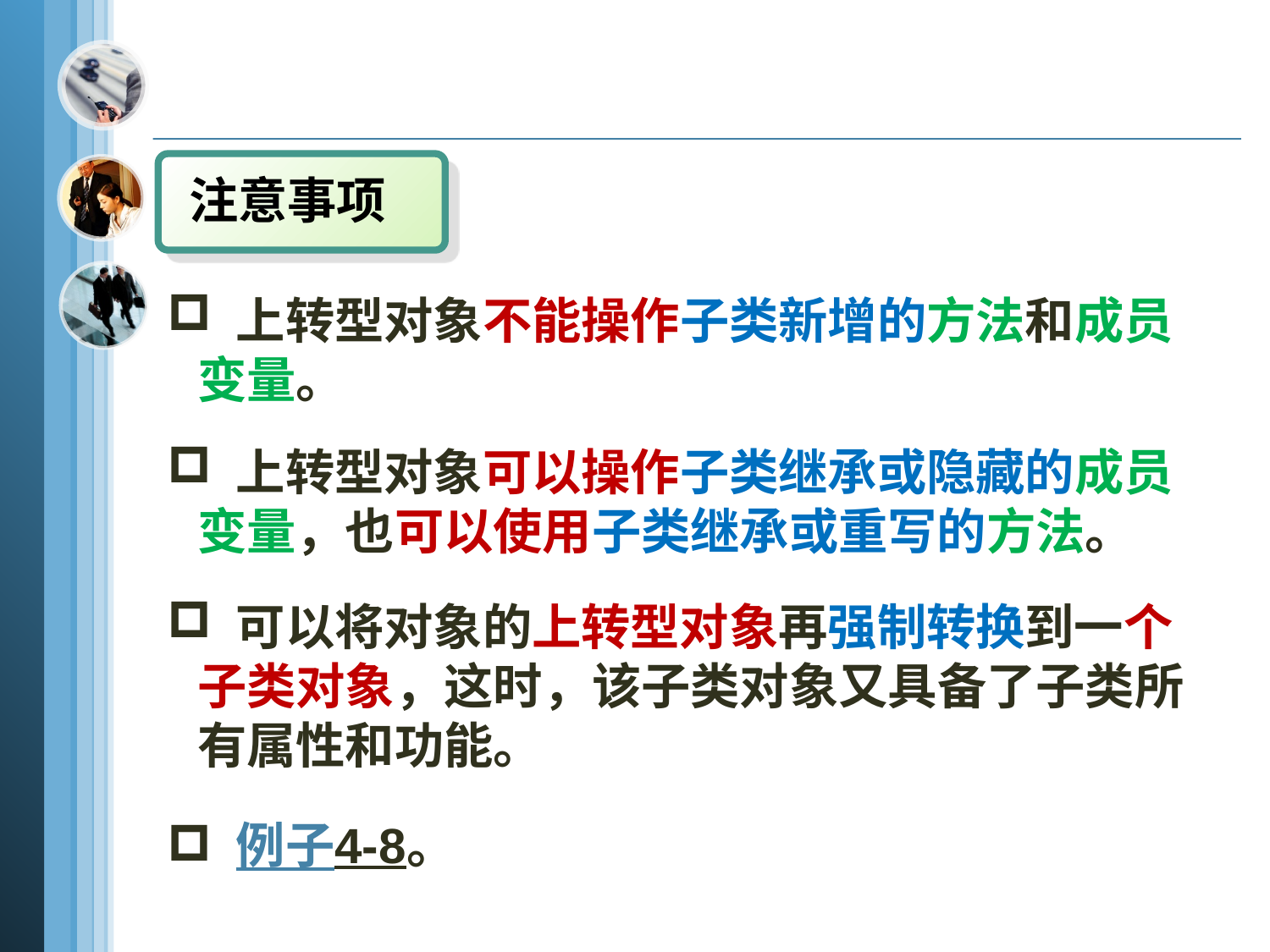

注意事项
 上转型对象不能操作子类新增的方法和成员变量。
 上转型对象可以操作子类继承或隐藏的成员变量，也可以使用子类继承或重写的方法。
 可以将对象的上转型对象再强制转换到一个子类对象，这时，该子类对象又具备了子类所有属性和功能。
 例子4-8。